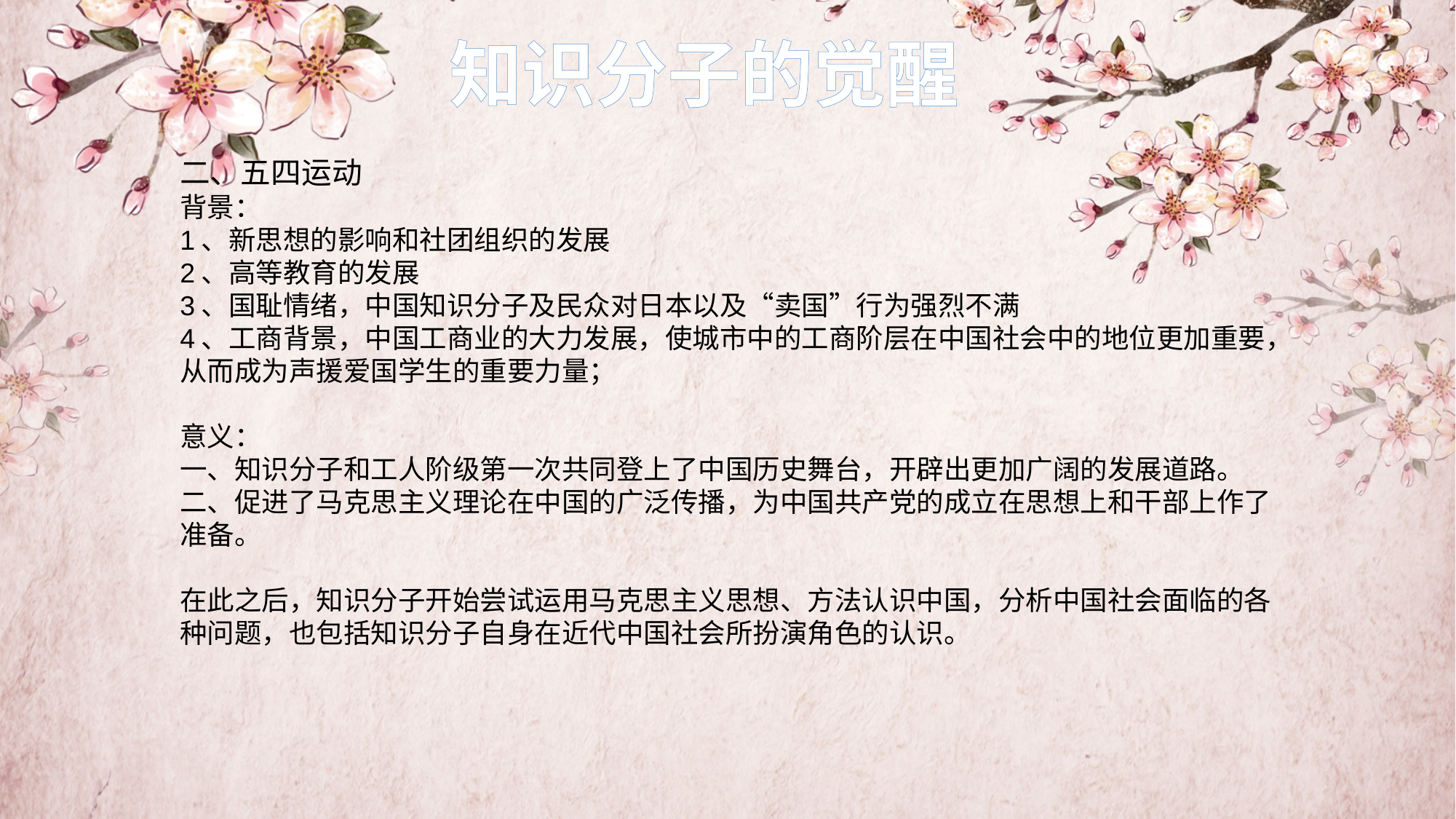

知识分子的觉醒
二、五四运动
背景：
1、新思想的影响和社团组织的发展
2、高等教育的发展
3、国耻情绪，中国知识分子及民众对日本以及“卖国”行为强烈不满
4、工商背景，中国工商业的大力发展，使城市中的工商阶层在中国社会中的地位更加重要，从而成为声援爱国学生的重要力量；

意义：
一、知识分子和工人阶级第一次共同登上了中国历史舞台，开辟出更加广阔的发展道路。
二、促进了马克思主义理论在中国的广泛传播，为中国共产党的成立在思想上和干部上作了准备。

在此之后，知识分子开始尝试运用马克思主义思想、方法认识中国，分析中国社会面临的各种问题，也包括知识分子自身在近代中国社会所扮演角色的认识。